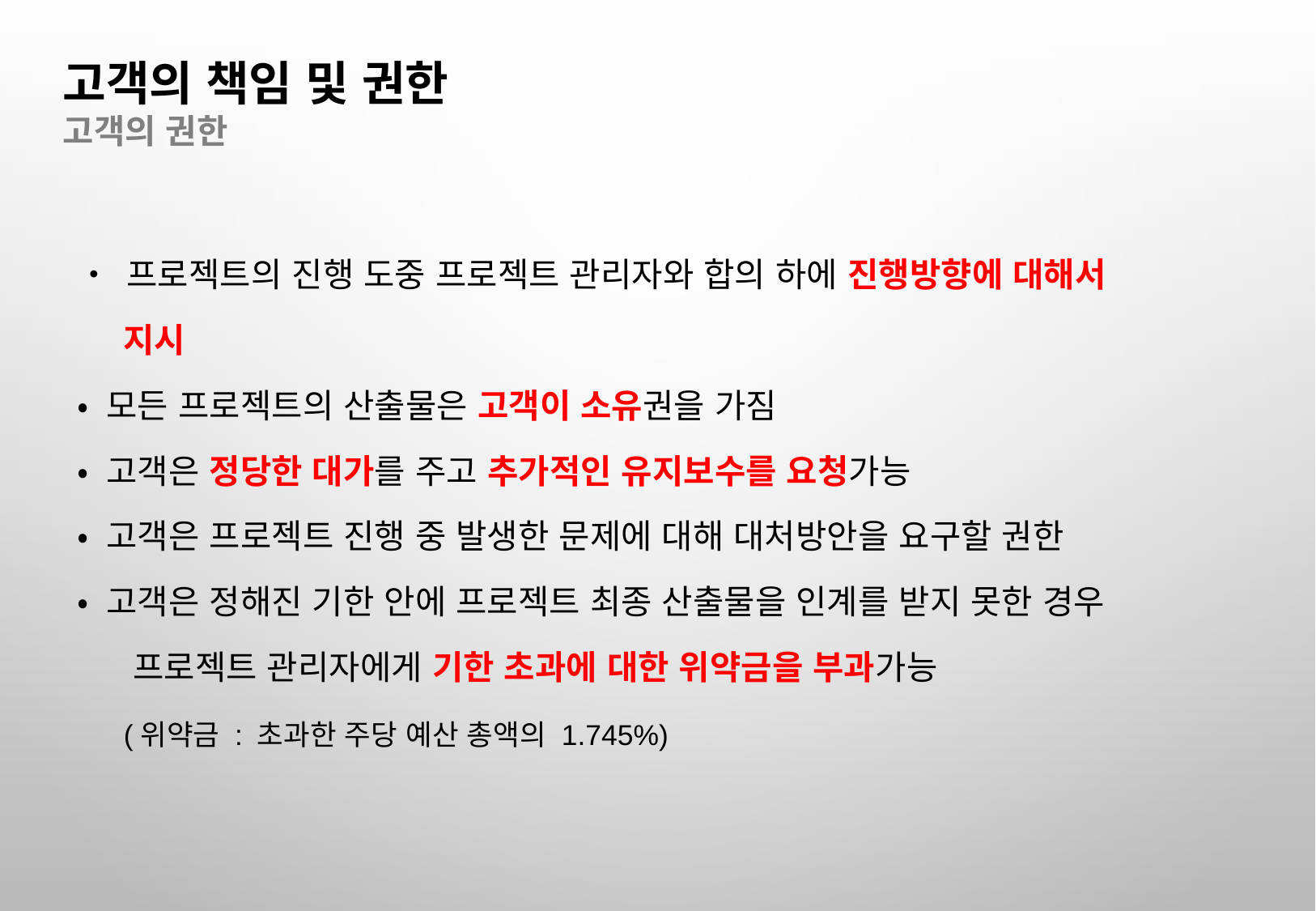

고객의 책임 및 권한
고객의 권한

• 프로젝트의 진행 도중 프로젝트 관리자와 합의 하에 진행방향에 대해서
    지시
• 모든 프로젝트의 산출물은 고객이 소유권을 가짐
• 고객은 정당한 대가를 주고 추가적인 유지보수를 요청가능
• 고객은 프로젝트 진행 중 발생한 문제에 대해 대처방안을 요구할 권한
• 고객은 정해진 기한 안에 프로젝트 최종 산출물을 인계를 받지 못한 경우
     프로젝트 관리자에게 기한 초과에 대한 위약금을 부과가능
     (위약금 : 초과한 주당 예산 총액의 1.745%)

15